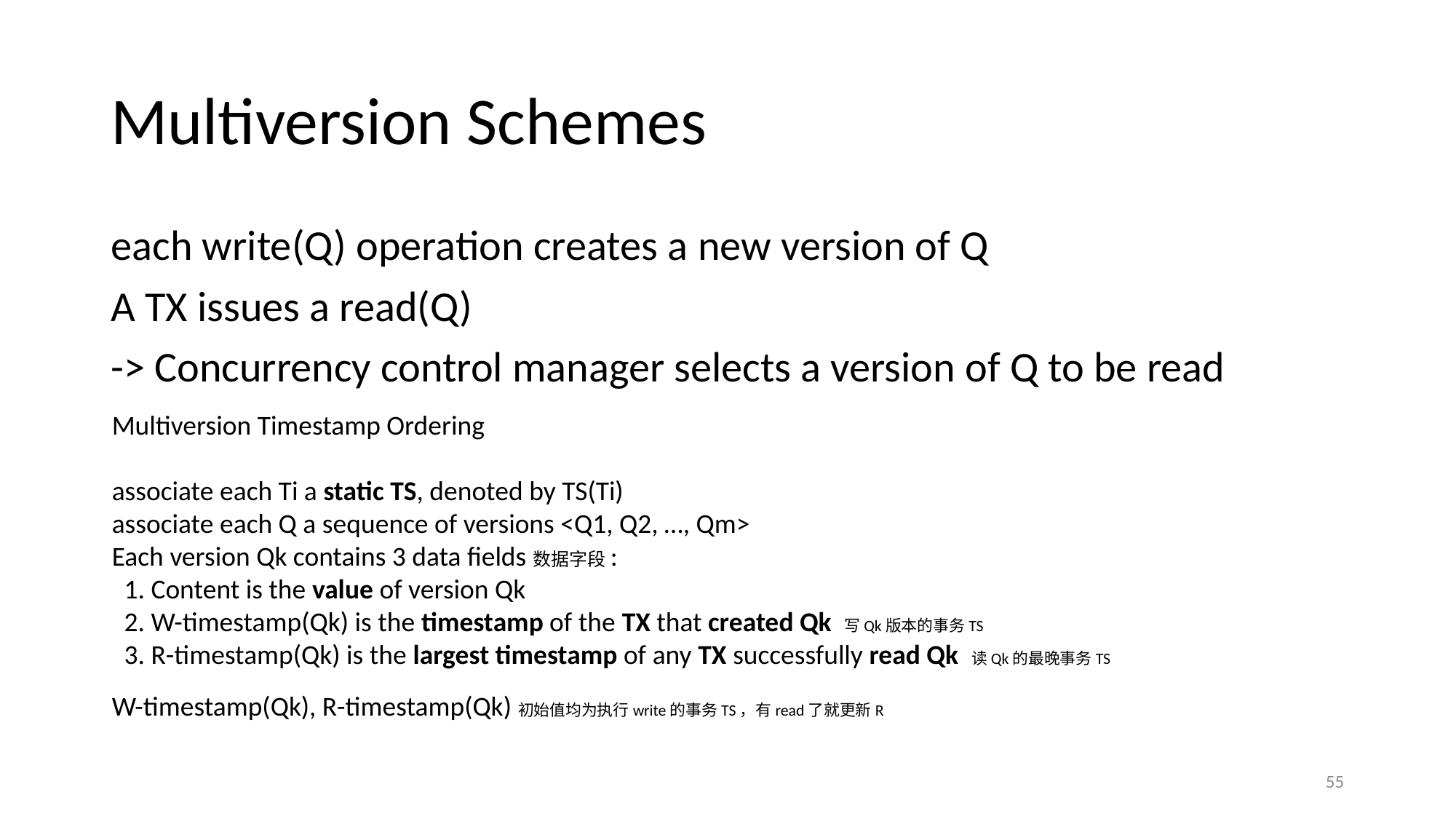

# Multiversion Schemes
each write(Q) operation creates a new version of Q
A TX issues a read(Q)
-> Concurrency control manager selects a version of Q to be read

Multiversion Timestamp Ordering

associate each Ti a static TS, denoted by TS(Ti)
associate each Q a sequence of versions <Q1, Q2, …, Qm>
Each version Qk contains 3 data fields数据字段:
  1. Content is the value of version Qk
  2. W-timestamp(Qk) is the timestamp of the TX that created Qk 写Qk版本的事务TS
  3. R-timestamp(Qk) is the largest timestamp of any TX successfully read Qk 读Qk的最晚事务TS

W-timestamp(Qk), R-timestamp(Qk)初始值均为执行write的事务TS，有read了就更新R
55